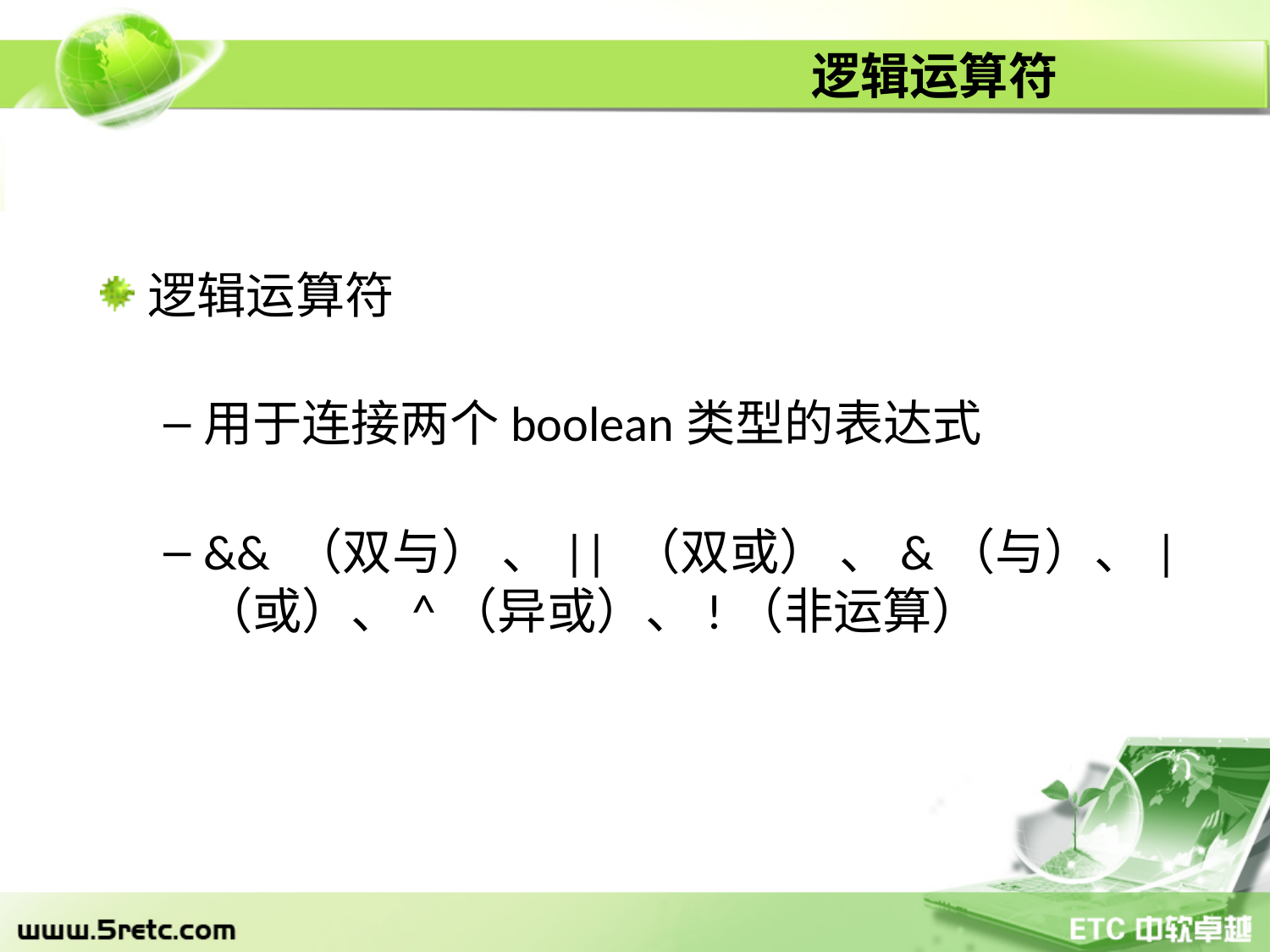

# 逻辑运算符
逻辑运算符

用于连接两个boolean类型的表达式

&& （双与） 、|| （双或） 、&（与）、|（或）、^（异或）、!（非运算）